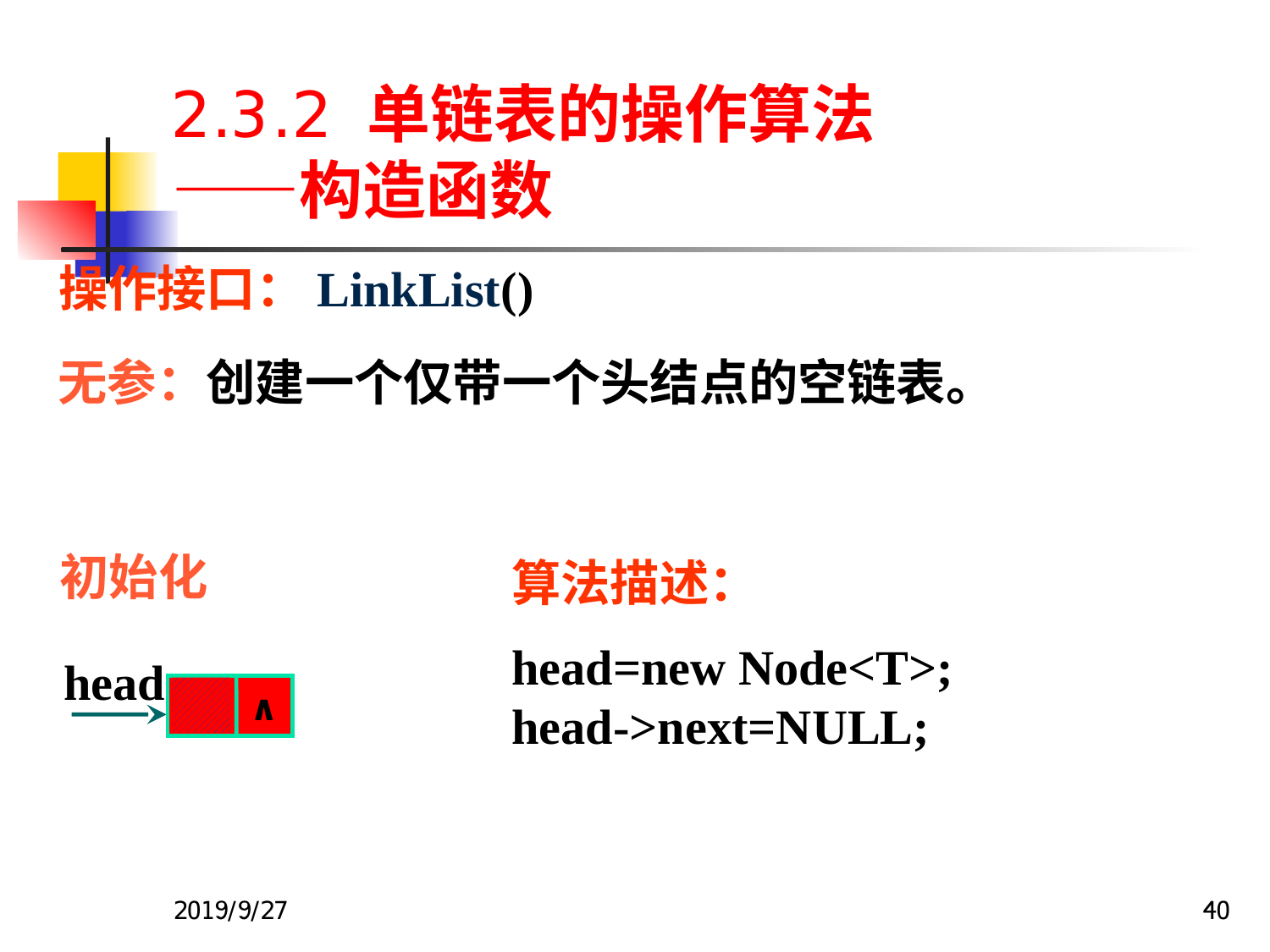

2.3.2 单链表的操作算法
——构造函数
操作接口：LinkList()
无参：创建一个仅带一个头结点的空链表。

初始化
head

∧

算法描述：
head=new Node<T>;
head->next=NULL;
2019/9/27
40